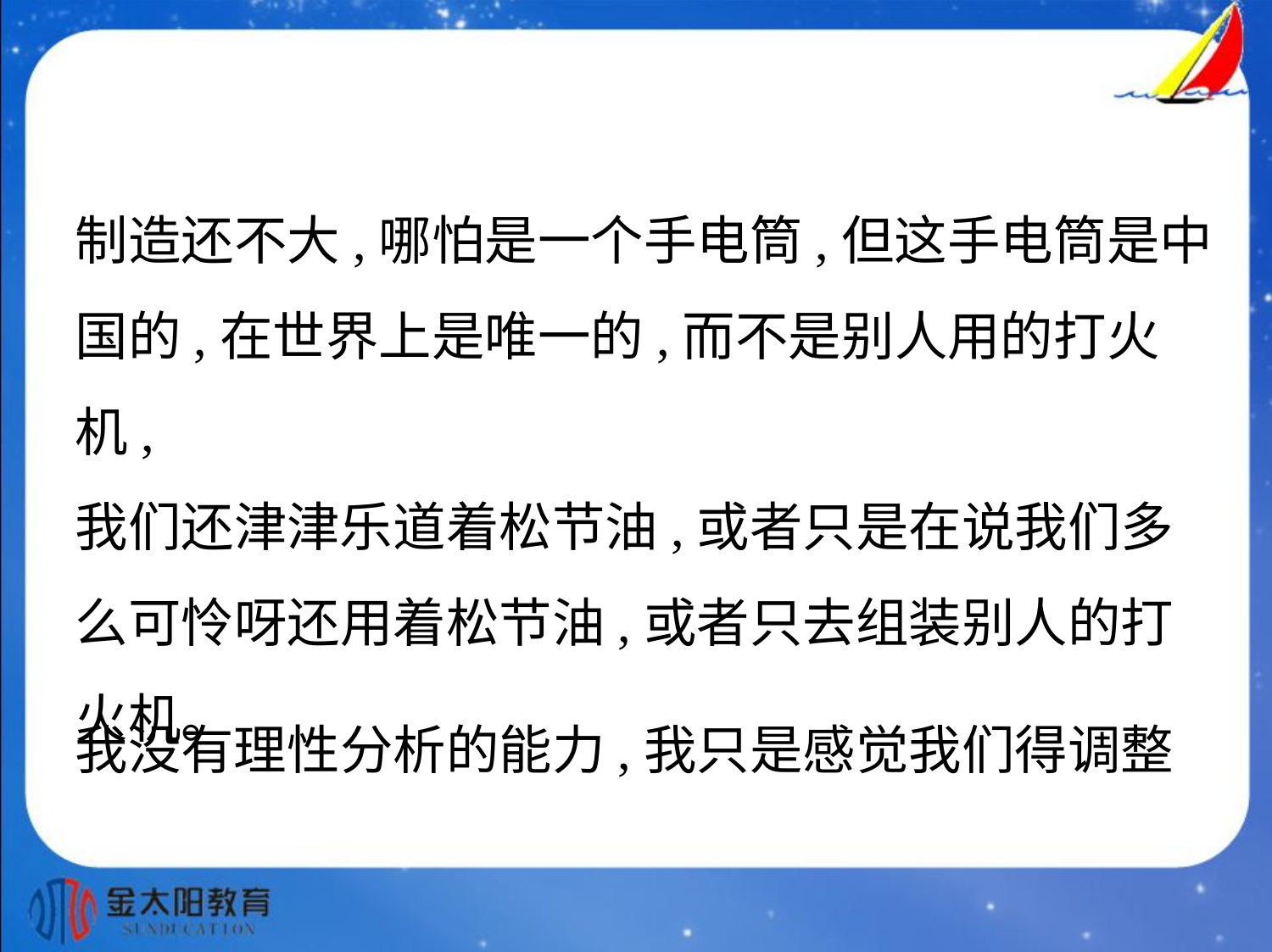

制造还不大,哪怕是一个手电筒,但这手电筒是中
国的,在世界上是唯一的,而不是别人用的打火机,
我们还津津乐道着松节油,或者只是在说我们多
么可怜呀还用着松节油,或者只去组装别人的打
火机。
我没有理性分析的能力,我只是感觉我们得调整